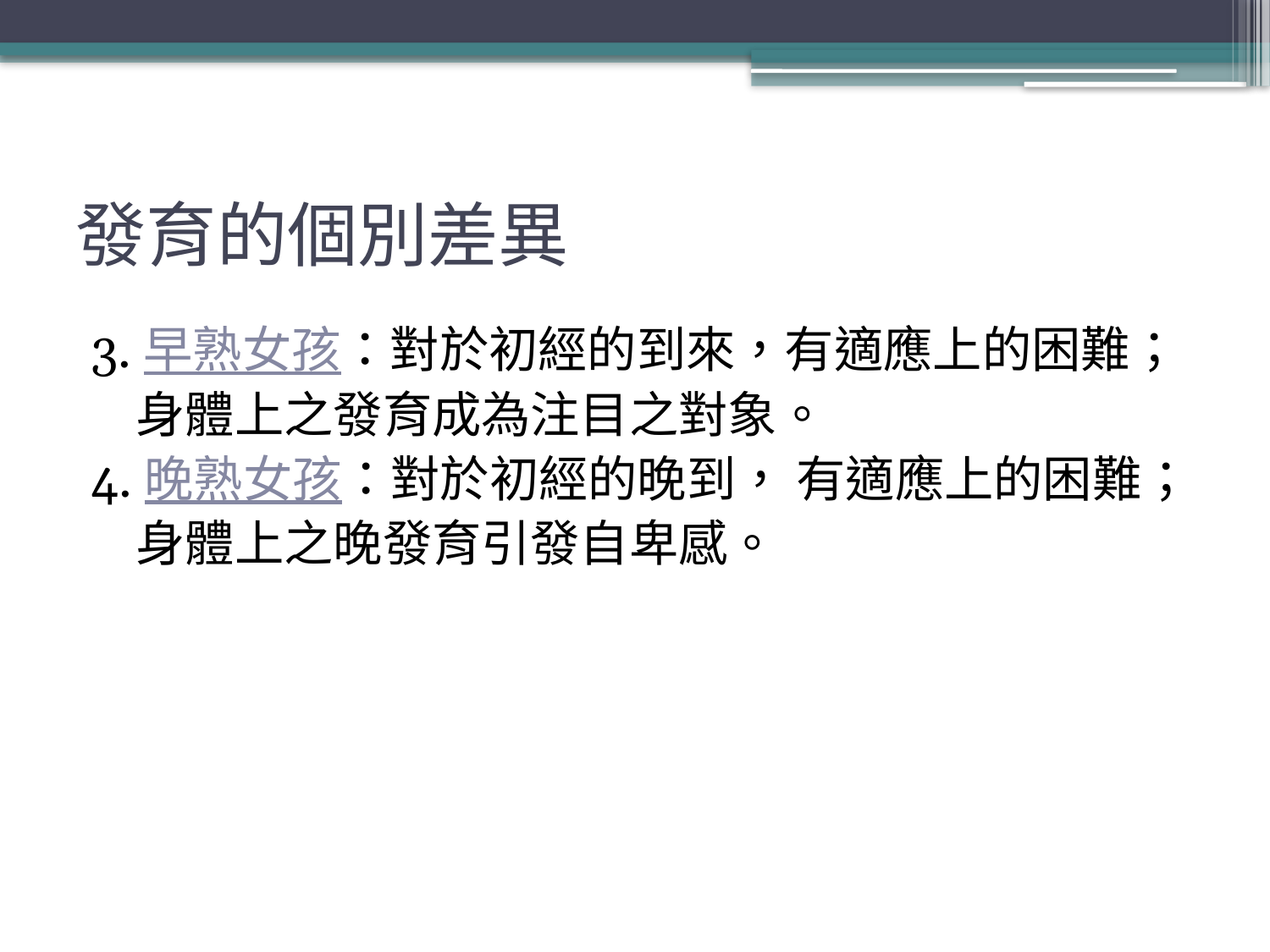

# 發育的個別差異
3.早熟女孩：對於初經的到來，有適應上的困難；
   身體上之發育成為注目之對象。
4.晚熟女孩：對於初經的晚到， 有適應上的困難；
   身體上之晚發育引發自卑感。